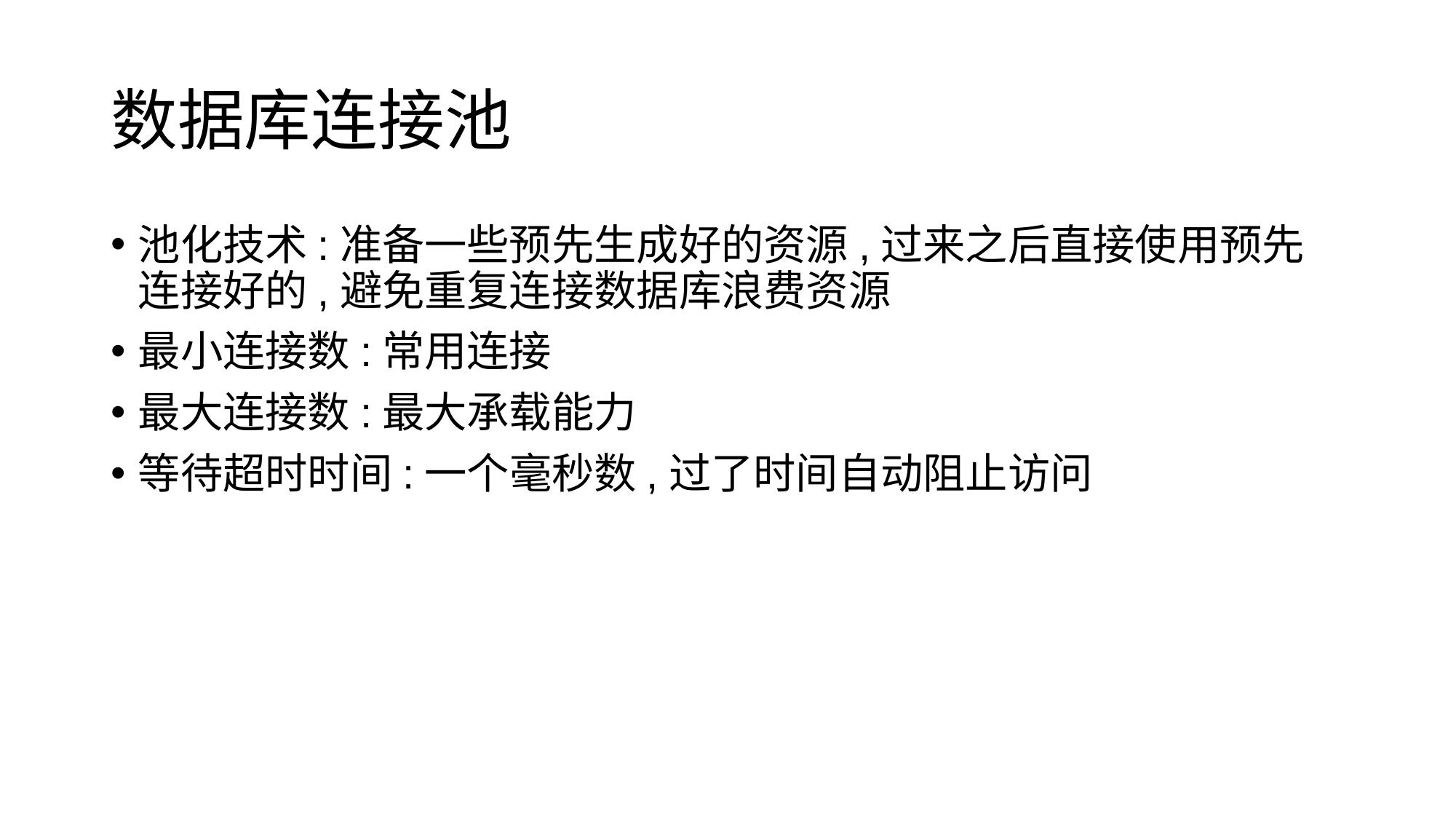

# 数据库连接池
池化技术:准备一些预先生成好的资源,过来之后直接使用预先连接好的,避免重复连接数据库浪费资源
最小连接数:常用连接
最大连接数:最大承载能力
等待超时时间:一个毫秒数,过了时间自动阻止访问